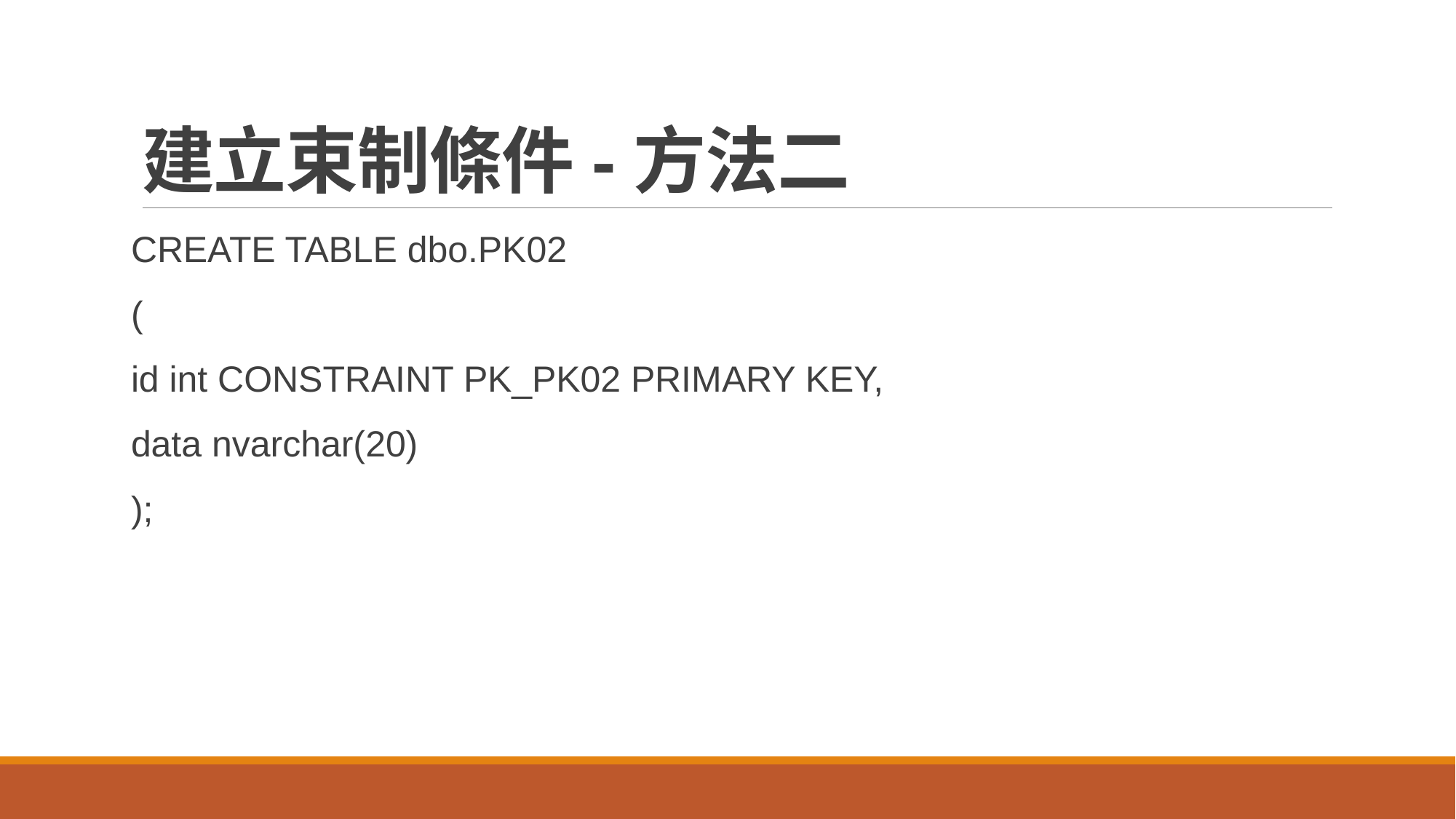

# 建立束制條件-方法二
CREATE TABLE dbo.PK02
(
id int CONSTRAINT PK_PK02 PRIMARY KEY,
data nvarchar(20)
);